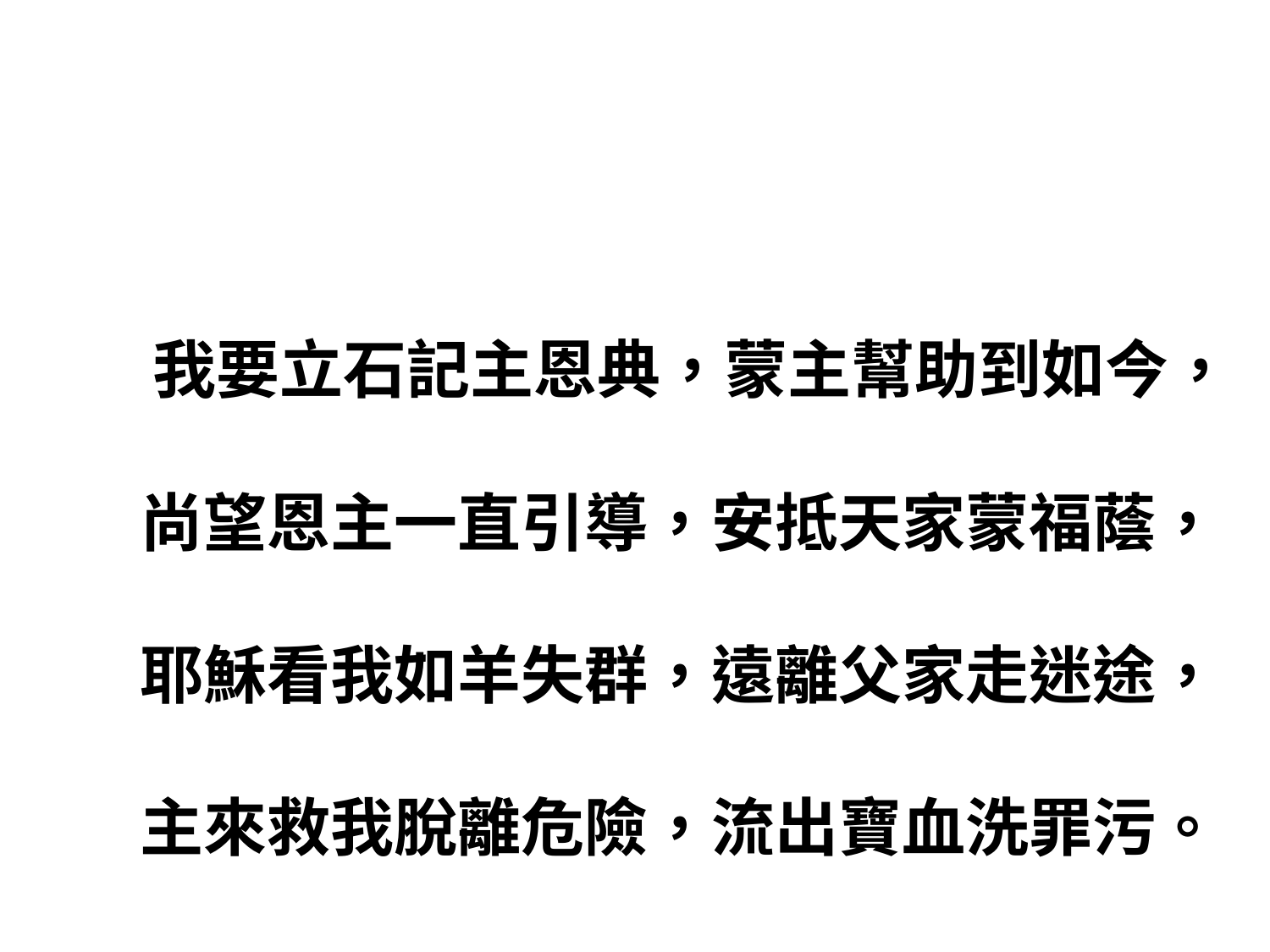

#
    我要立石記主恩典，蒙主幫助到如今，
尚望恩主一直引導，安抵天家蒙福蔭，
耶穌看我如羊失群，遠離父家走迷途，
主來救我脫離危險，流出寶血洗罪污。